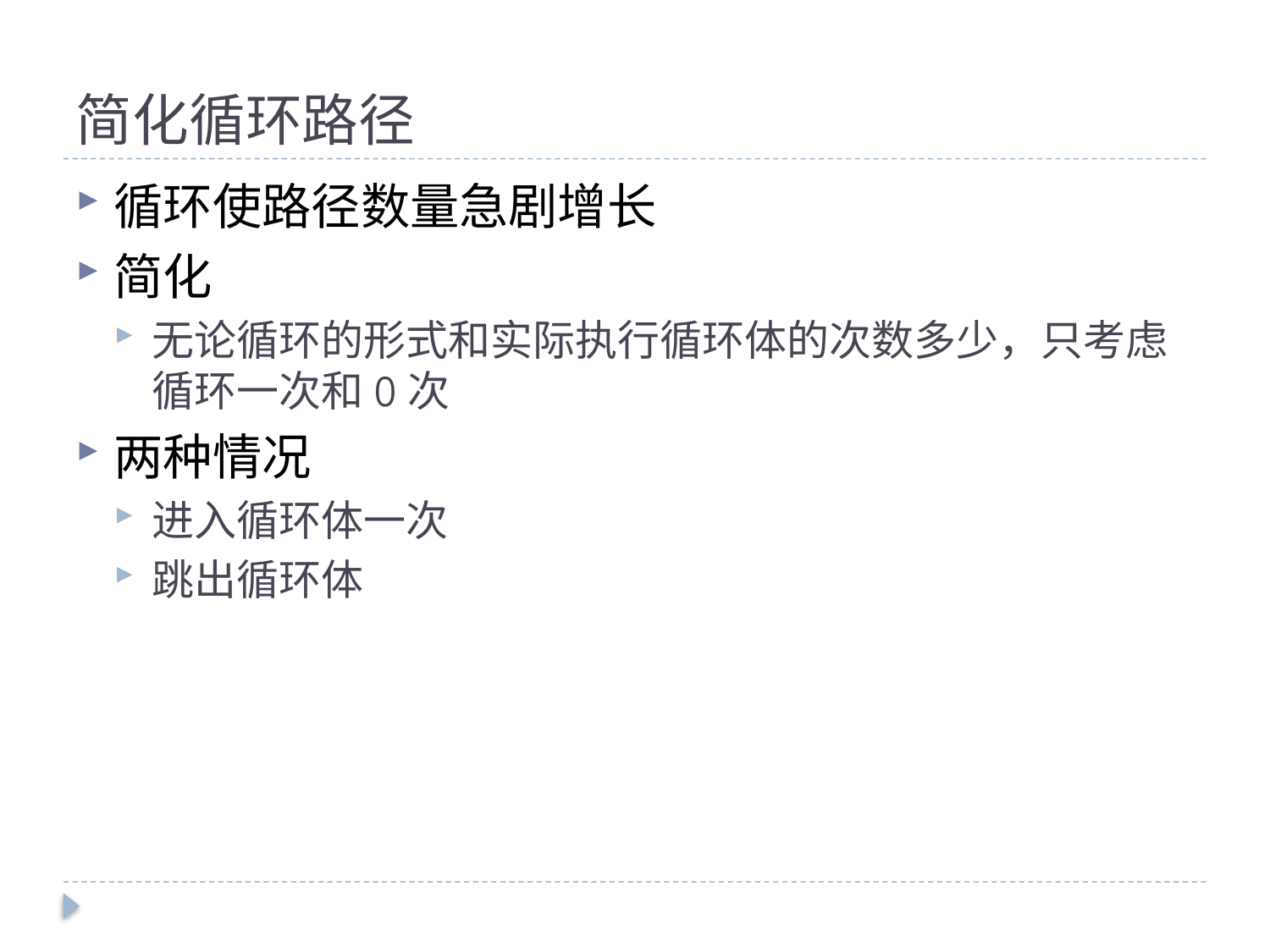

# 简化循环路径
循环使路径数量急剧增长
简化
无论循环的形式和实际执行循环体的次数多少，只考虑循环一次和0次
两种情况
进入循环体一次
跳出循环体